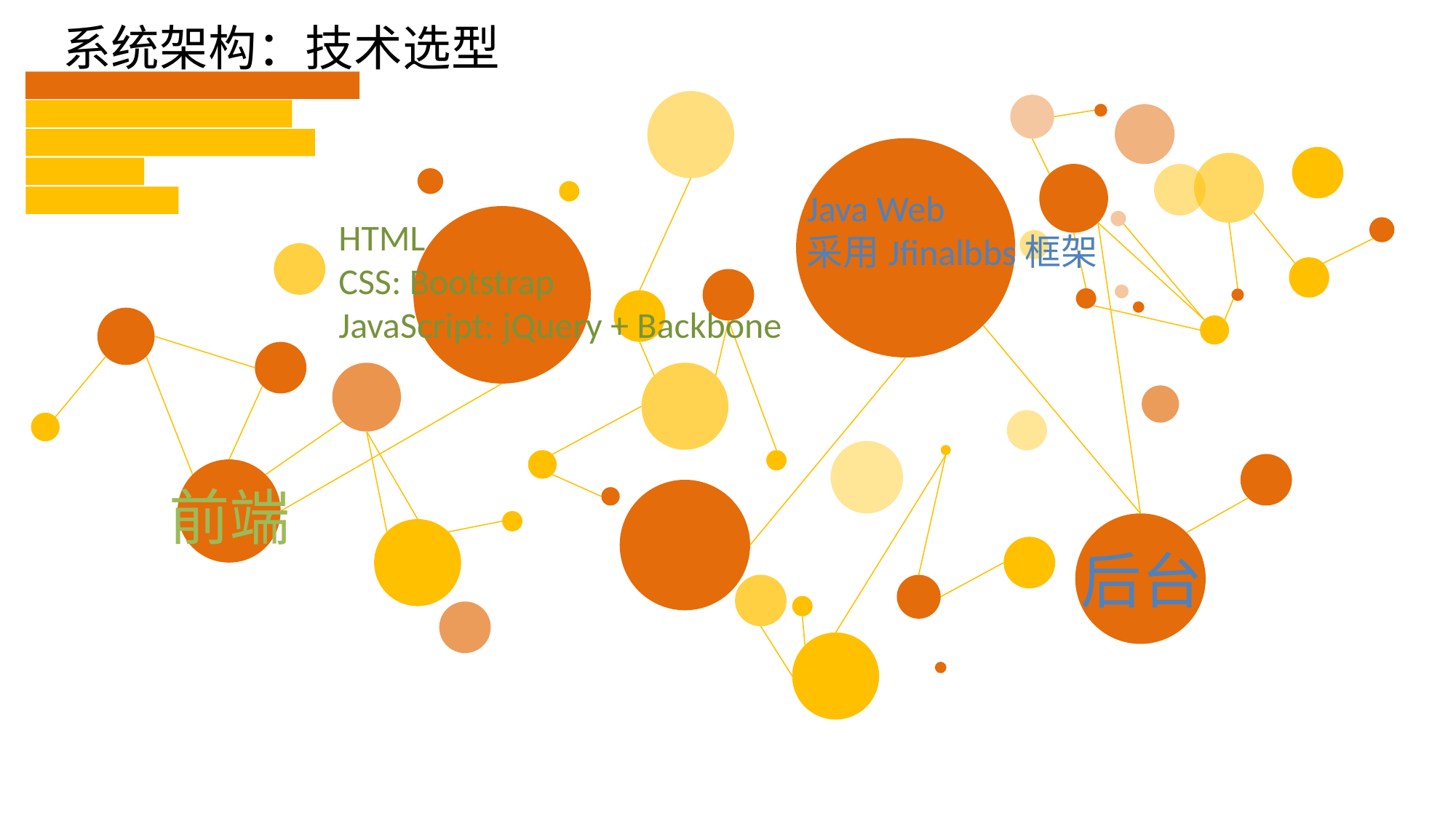

系统架构：技术选型

Java Web
采用Jfinalbbs框架

HTML
CSS: Bootstrap
JavaScript: jQuery + Backbone

前端

后台